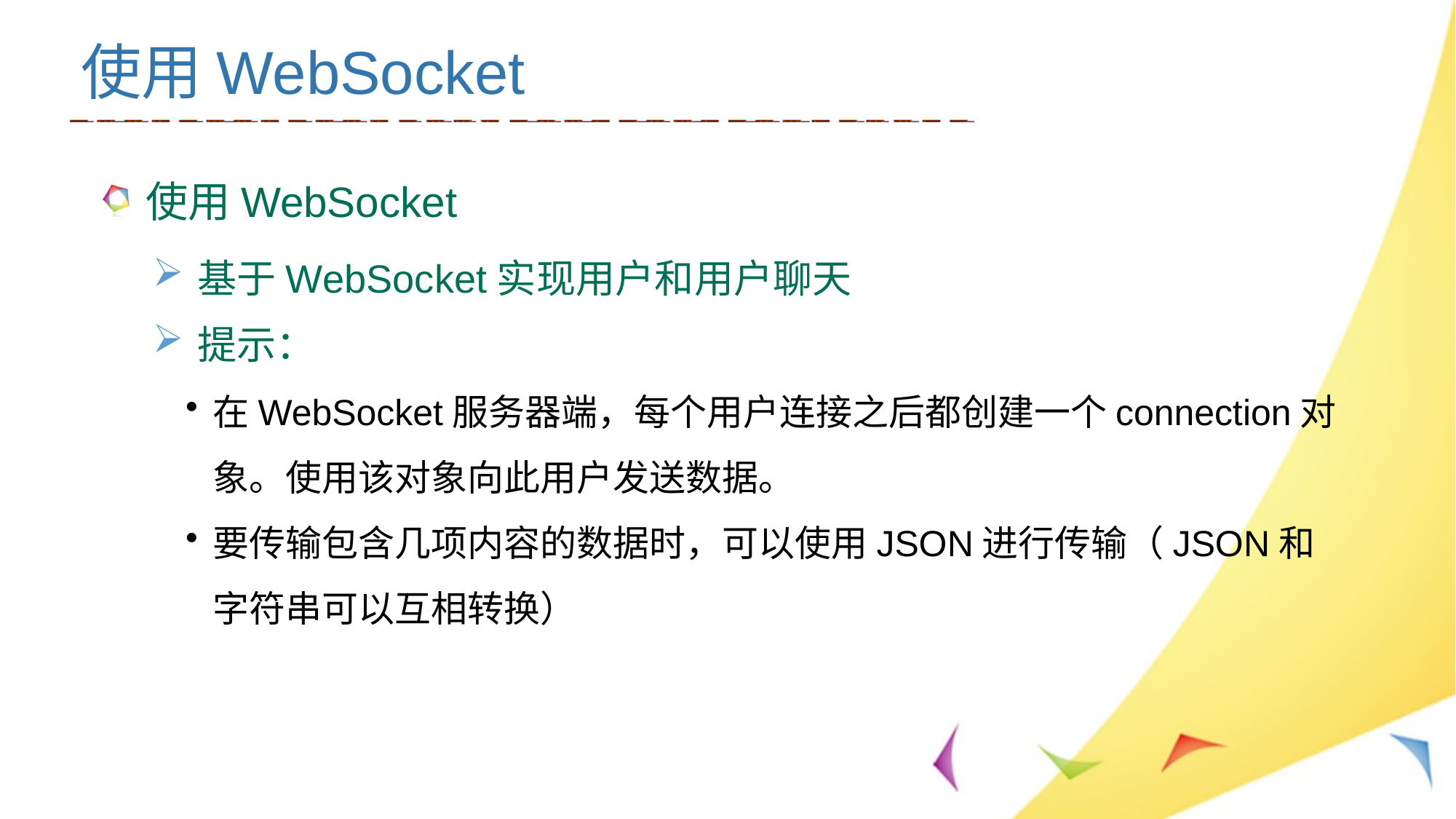

使用WebSocket
使用WebSocket
基于WebSocket实现用户和用户聊天
提示：
在WebSocket服务器端，每个用户连接之后都创建一个connection对象。使用该对象向此用户发送数据。
要传输包含几项内容的数据时，可以使用JSON进行传输（JSON和字符串可以互相转换）